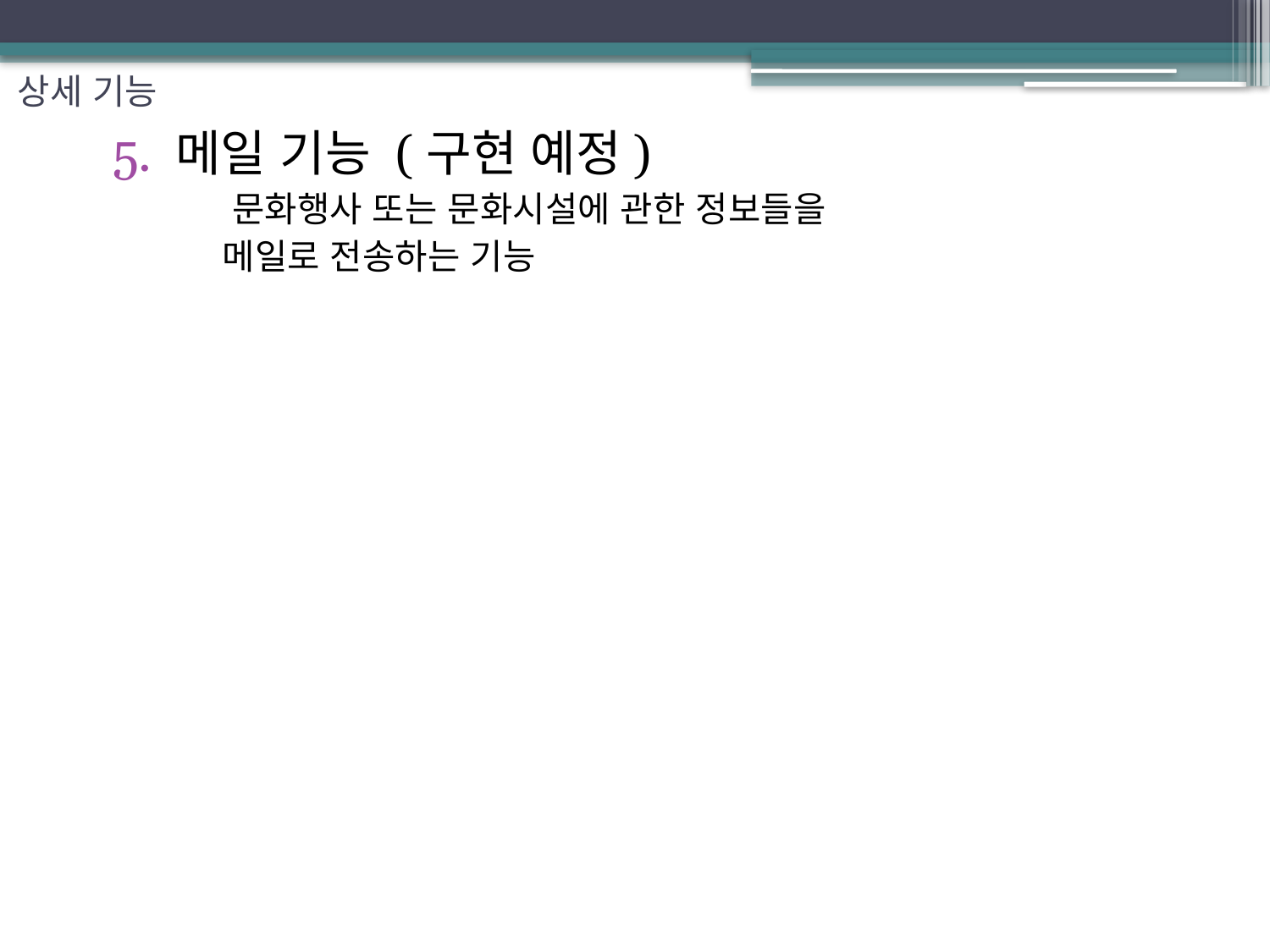

상세 기능
5. 메일 기능 (구현 예정)
	    문화행사 또는 문화시설에 관한 정보들을
	   메일로 전송하는 기능